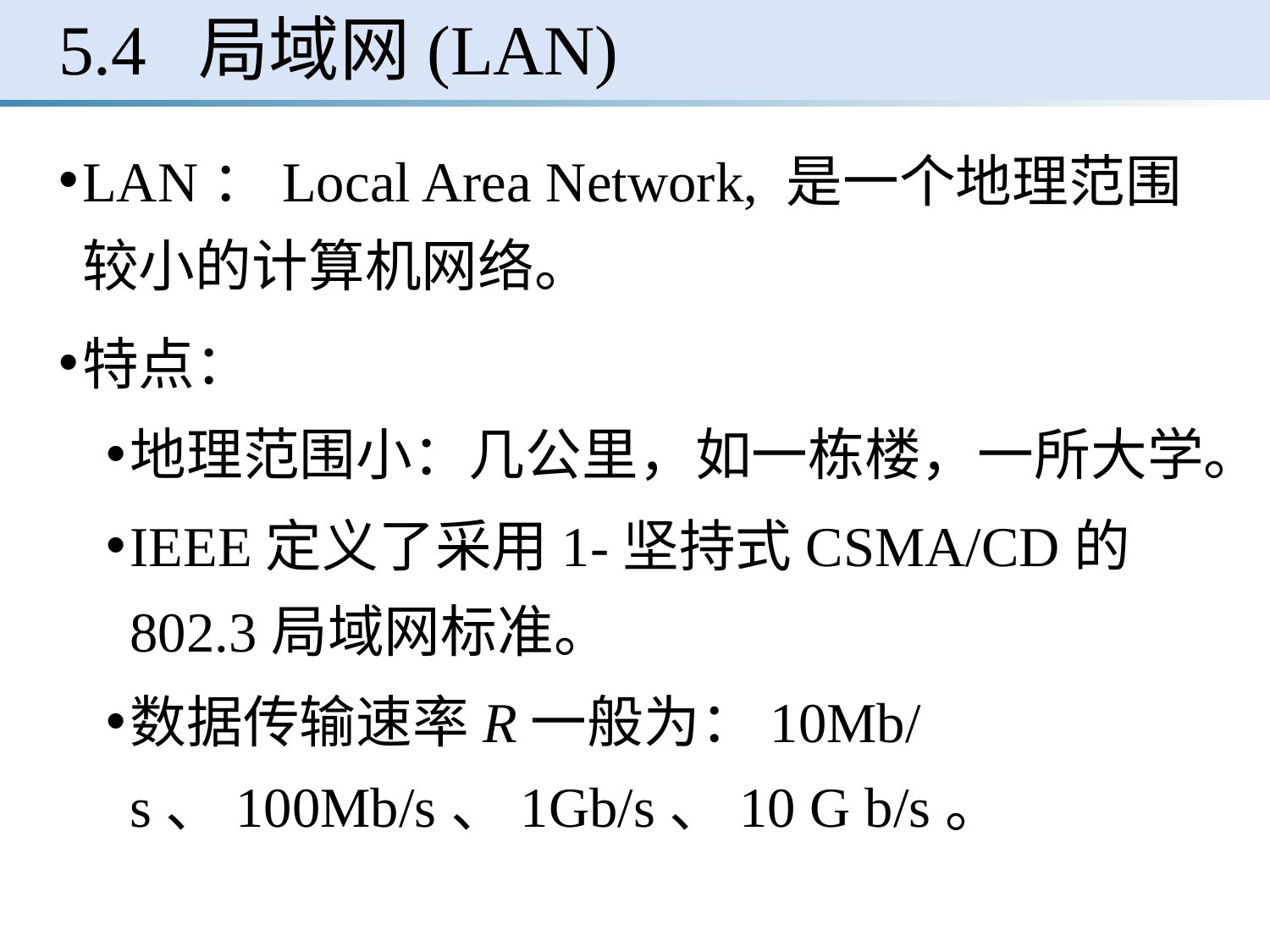

# 5.4  局域网(LAN)
LAN：Local Area Network, 是一个地理范围较小的计算机网络。
特点：
地理范围小：几公里，如一栋楼，一所大学。
IEEE定义了采用1-坚持式CSMA/CD的802.3局域网标准。
数据传输速率R一般为：10Mb/s、100Mb/s、1Gb/s、10 G b/s。